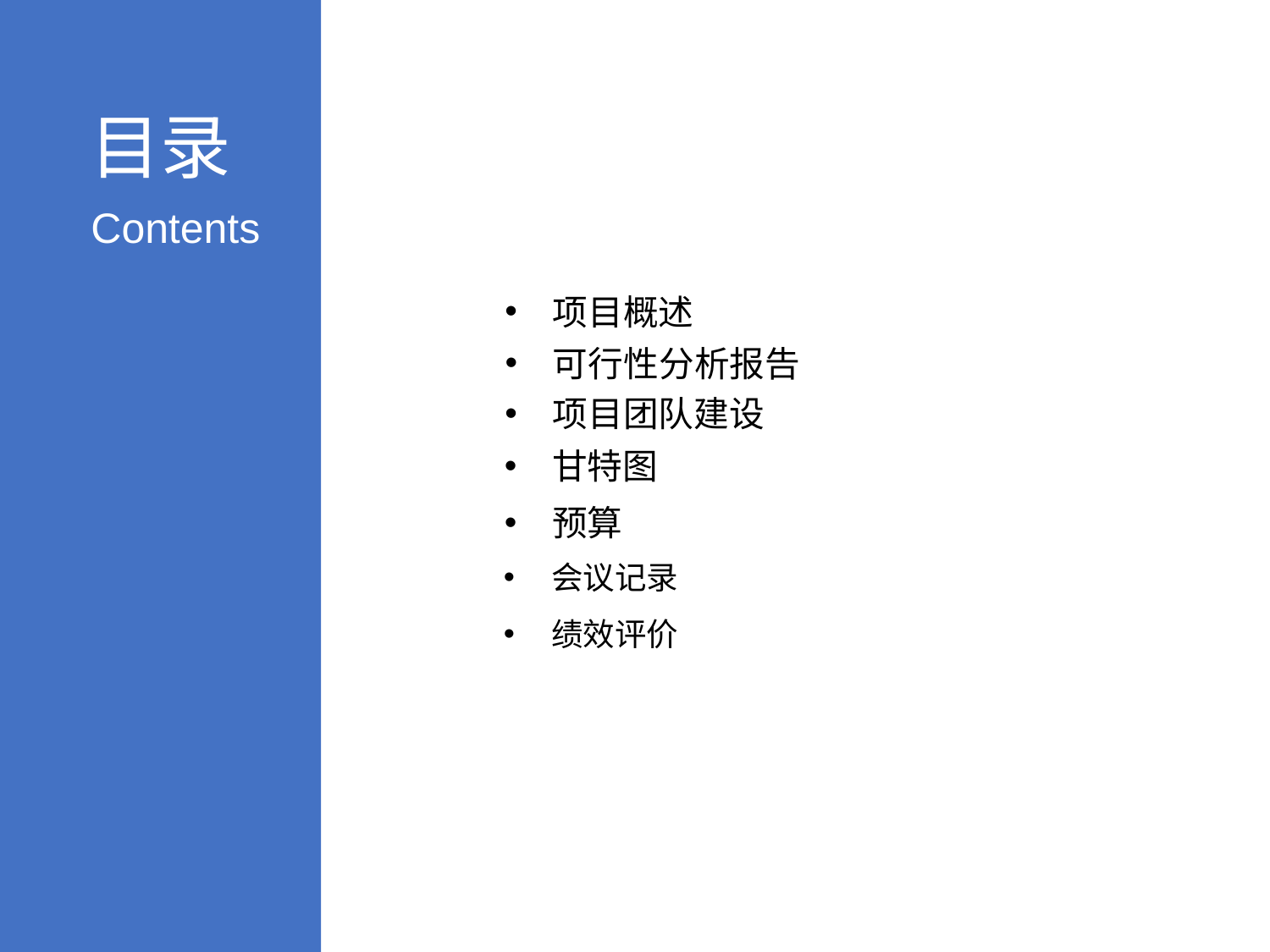

目录
Contents
项目概述
可行性分析报告
项目团队建设
甘特图
预算
会议记录
绩效评价